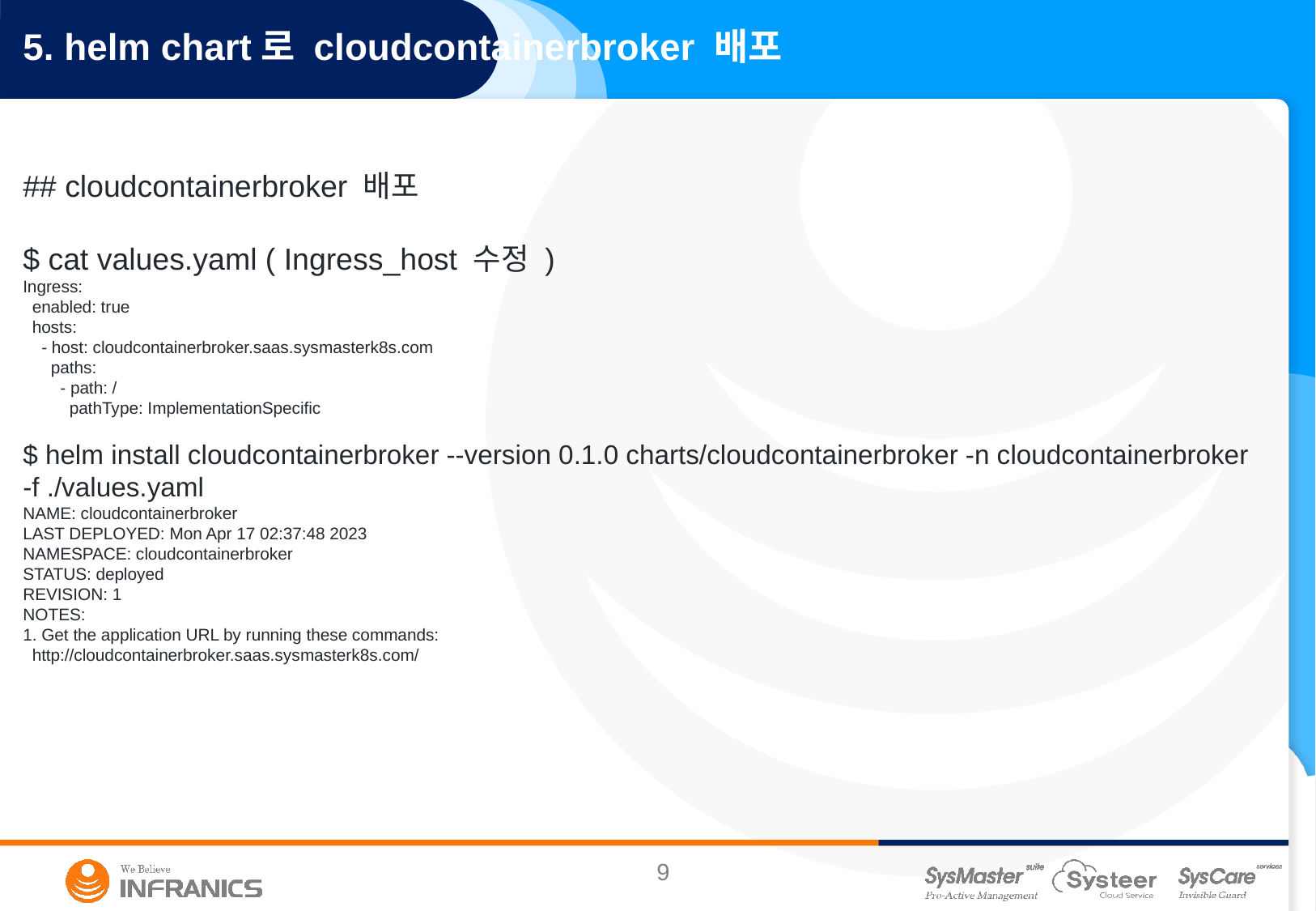

5. helm chart로 cloudcontainerbroker 배포

## cloudcontainerbroker 배포

$ cat values.yaml ( Ingress_host 수정 )
Ingress:
  enabled: true
  hosts:
    - host: cloudcontainerbroker.saas.sysmasterk8s.com
      paths:
        - path: /
          pathType: ImplementationSpecific

$ helm install cloudcontainerbroker --version 0.1.0 charts/cloudcontainerbroker -n cloudcontainerbroker -f ./values.yaml
NAME: cloudcontainerbroker
LAST DEPLOYED: Mon Apr 17 02:37:48 2023
NAMESPACE: cloudcontainerbroker
STATUS: deployed
REVISION: 1
NOTES:
1. Get the application URL by running these commands:
  http://cloudcontainerbroker.saas.sysmasterk8s.com/